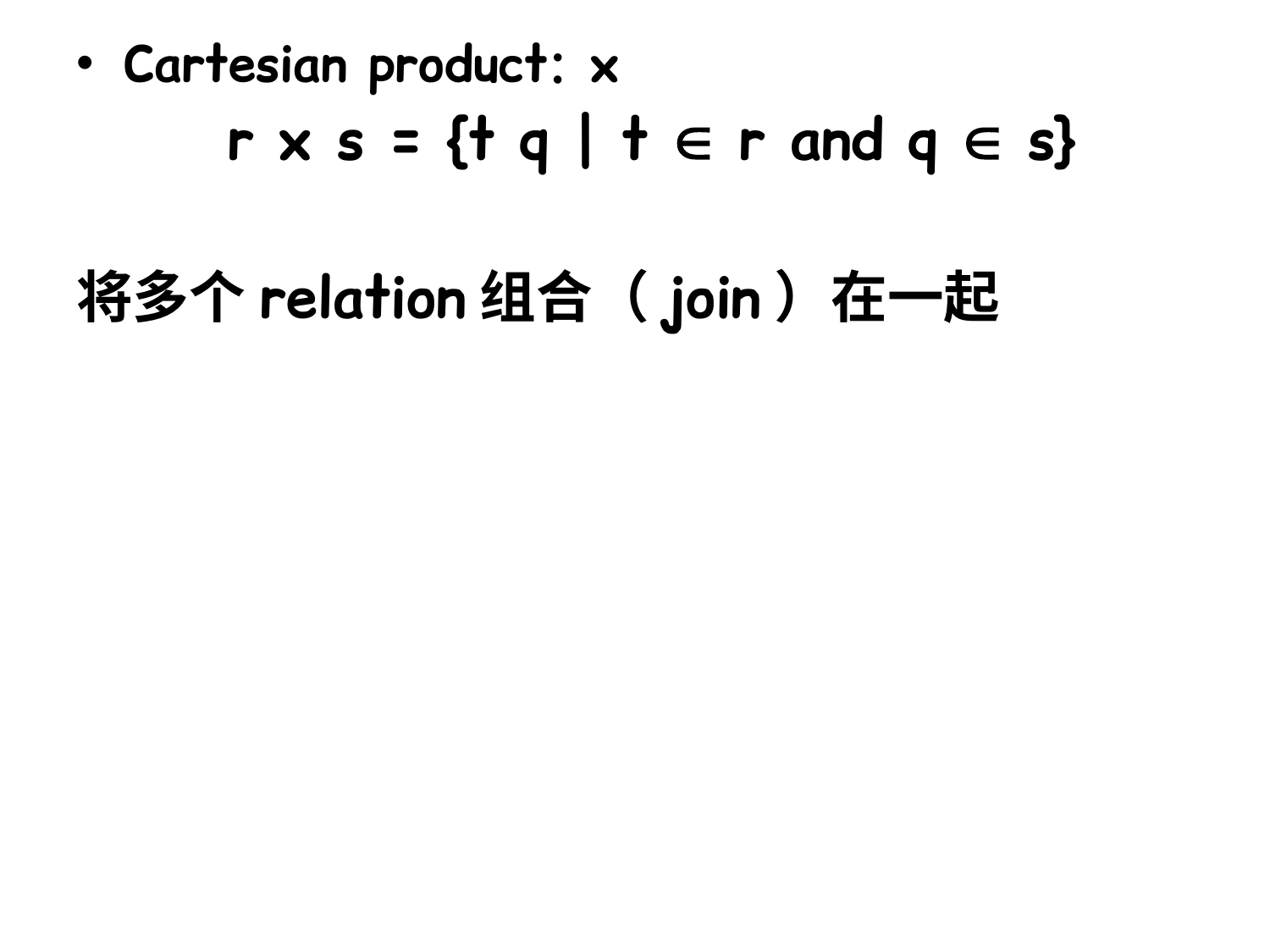

Cartesian product: x
	 r x s = {t q | t ∈ r and q ∈ s}

将多个relation组合（join）在一起